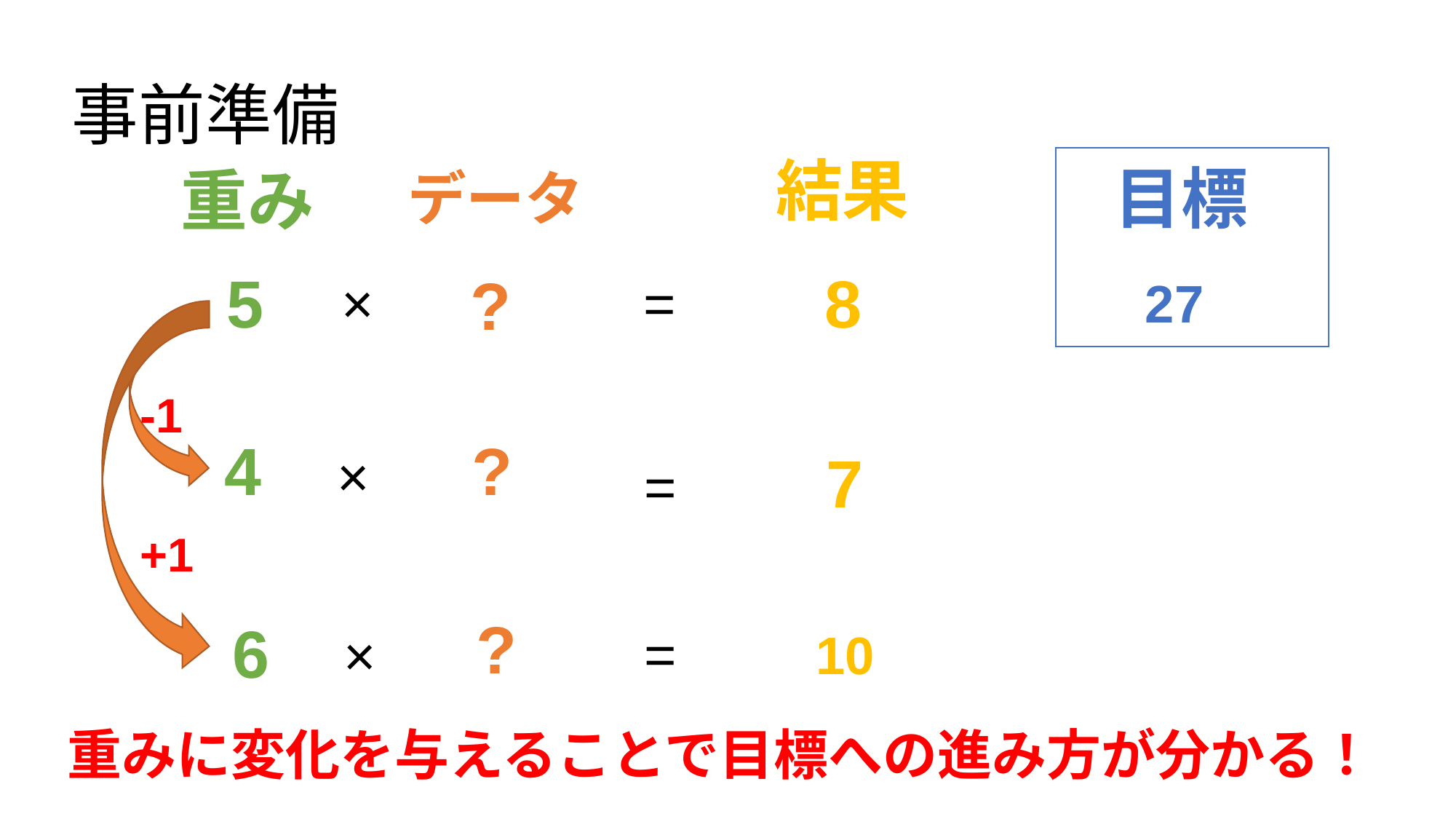

# 事前準備
結果
データ
目標

重み
8
27
5
?
=
×

-1
4
?
7
×
=
+1
?
6
10
=
×
重みに変化を与えることで目標への進み方が分かる！